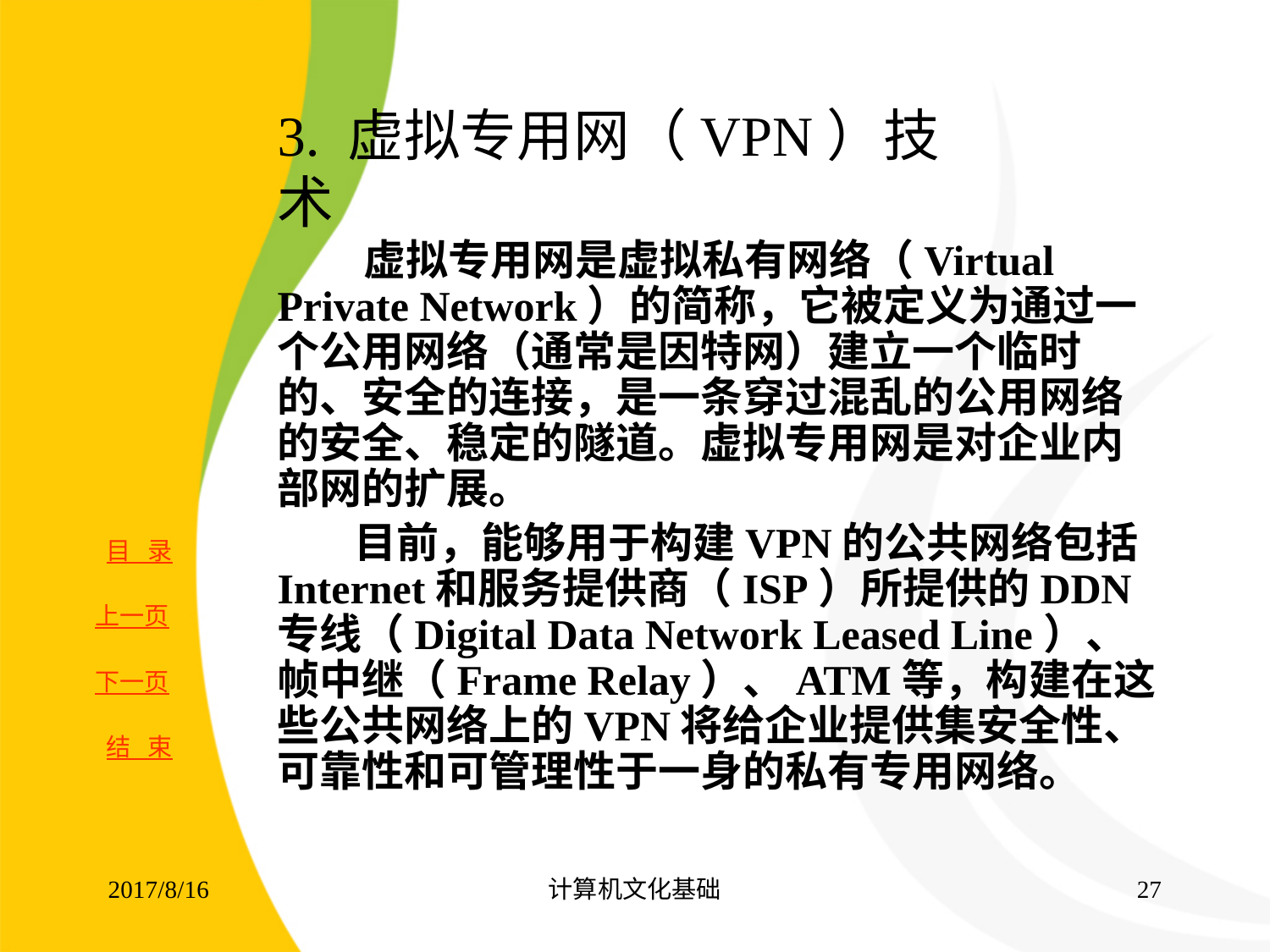

# 3. 虚拟专用网（VPN）技术
        虚拟专用网是虚拟私有网络（Virtual Private Network）的简称，它被定义为通过一个公用网络（通常是因特网）建立一个临时的、安全的连接，是一条穿过混乱的公用网络的安全、稳定的隧道。虚拟专用网是对企业内部网的扩展。
       目前，能够用于构建VPN的公共网络包括Internet和服务提供商（ISP）所提供的DDN专线（Digital Data Network Leased Line）、帧中继（Frame Relay）、ATM等，构建在这些公共网络上的VPN将给企业提供集安全性、可靠性和可管理性于一身的私有专用网络。
2017/8/16
计算机文化基础
27